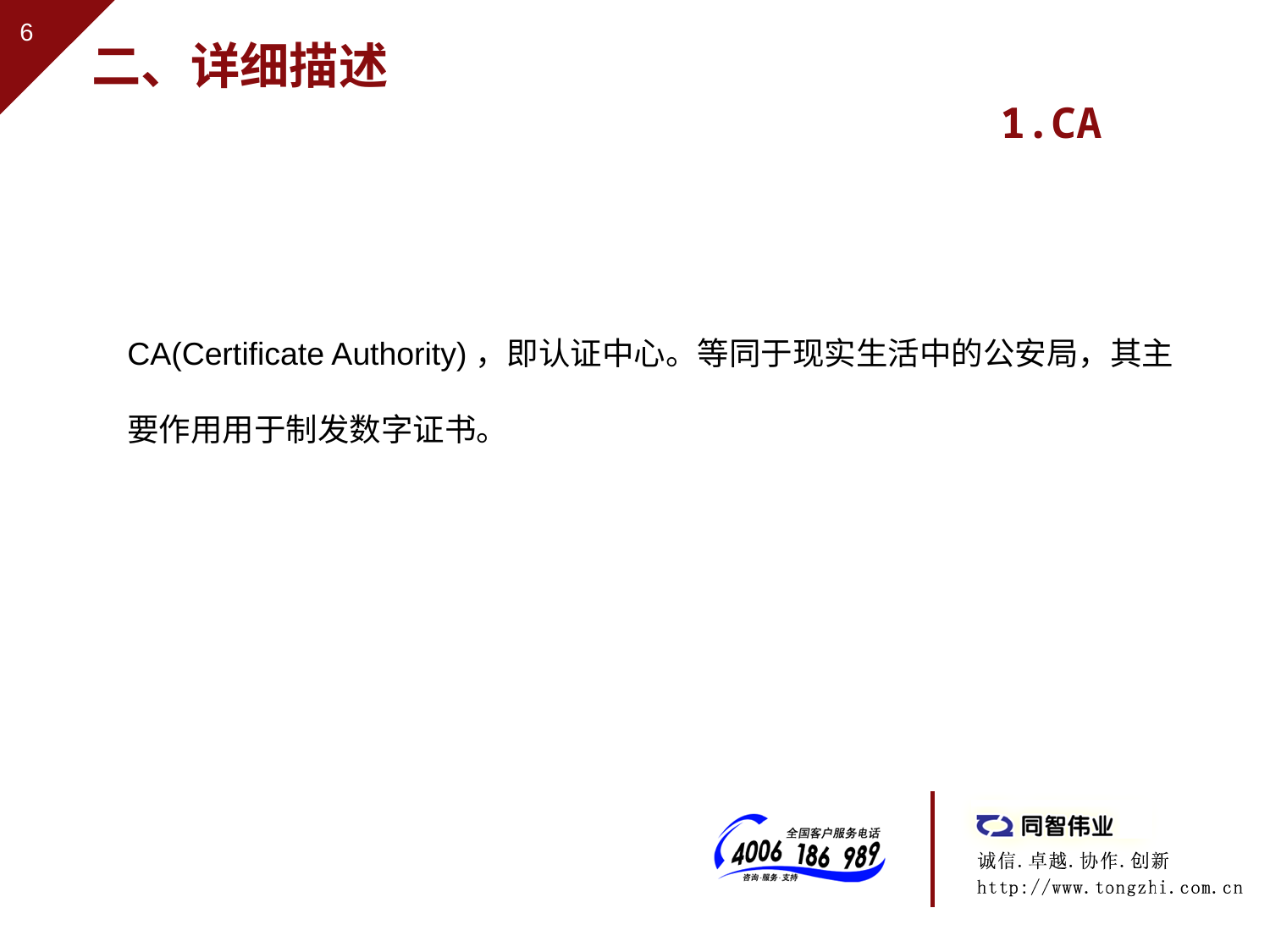

# 二、详细描述
1.CA
CA(Certificate Authority)，即认证中心。等同于现实生活中的公安局，其主要作用用于制发数字证书。